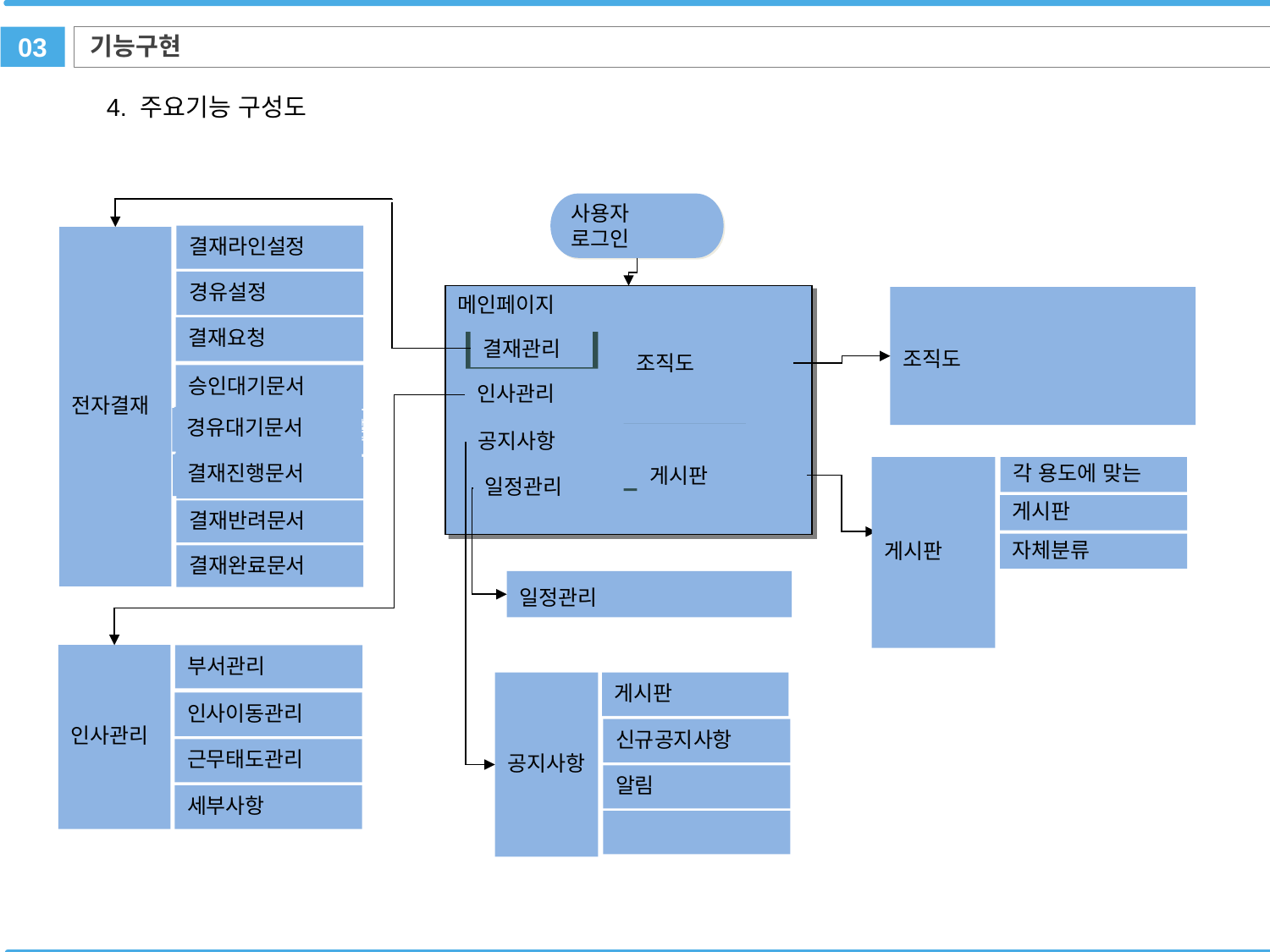

기능구현

03
4. 주요기능 구성도
사용자
로그인
결재라인설정
전자결재
경유설정
결재요청
승인대기문서
경유대기문서
경유(협조)대기문서
경유(협조)대기문서
결재진행문서
결재진행문서
결재진행문서
결재반려문서
결재완료문서

메인페이지
조직도

인사관리
결재관리
조직도

공지사항
일정관리
메신저(알람)
게시판
게시판
각 용도에 맞는
게시판
자체분류
일정관리
인사관리
부서관리
인사이동관리
근무태도관리
세부사항
공지사항
게시판
신규공지사항
알림